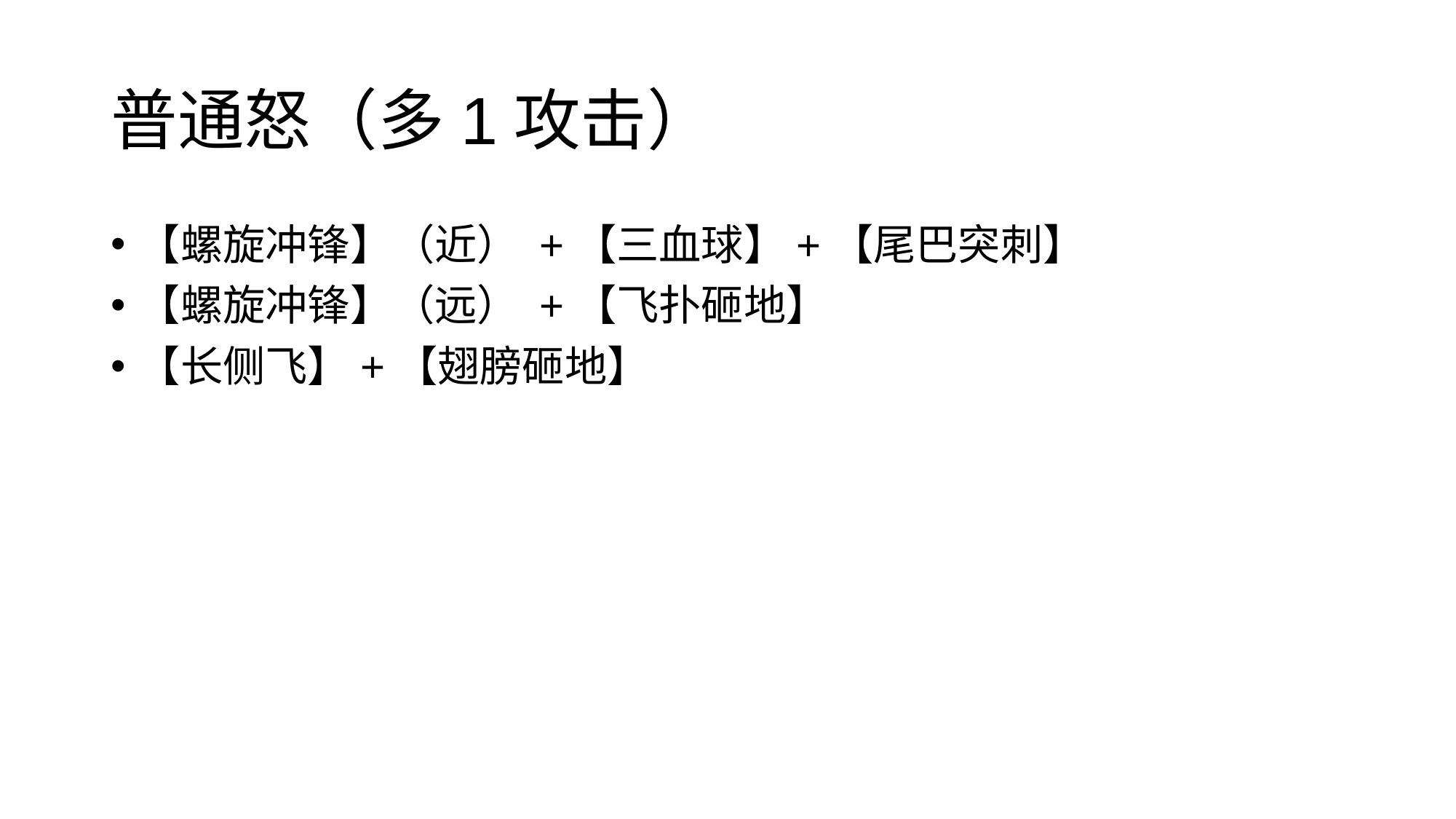

# 普通怒（多1攻击）
【螺旋冲锋】（近） +【三血球】+【尾巴突刺】
【螺旋冲锋】（远） +【飞扑砸地】
【长侧飞】+【翅膀砸地】